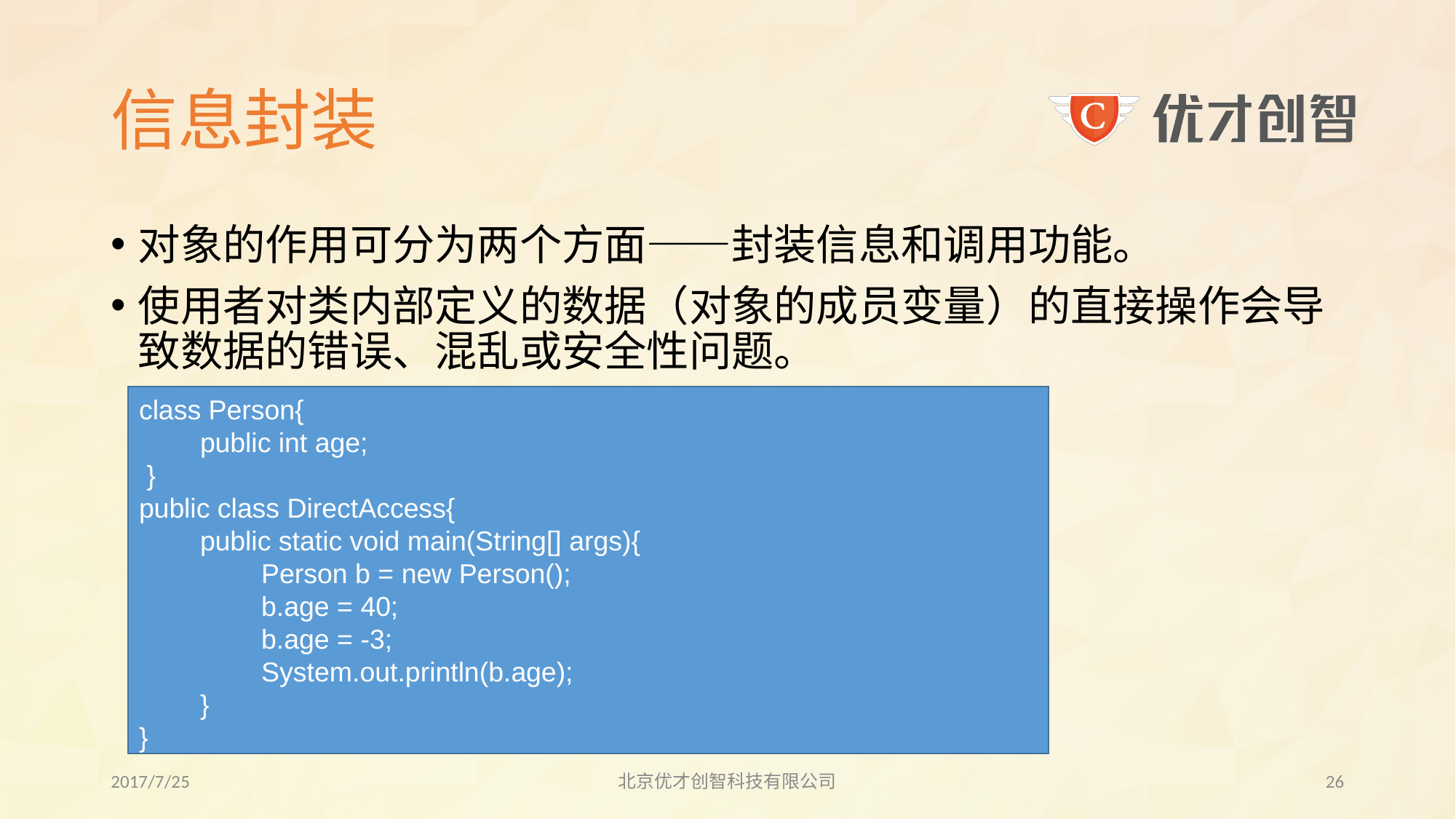

# 信息封装
对象的作用可分为两个方面——封装信息和调用功能。
使用者对类内部定义的数据（对象的成员变量）的直接操作会导致数据的错误、混乱或安全性问题。
class Person{
        public int age;
 }
public class DirectAccess{
        public static void main(String[] args){
                Person b = new Person();
                b.age = 40;
                b.age = -3;
                System.out.println(b.age);
        }
}
2017/7/25
北京优才创智科技有限公司
26